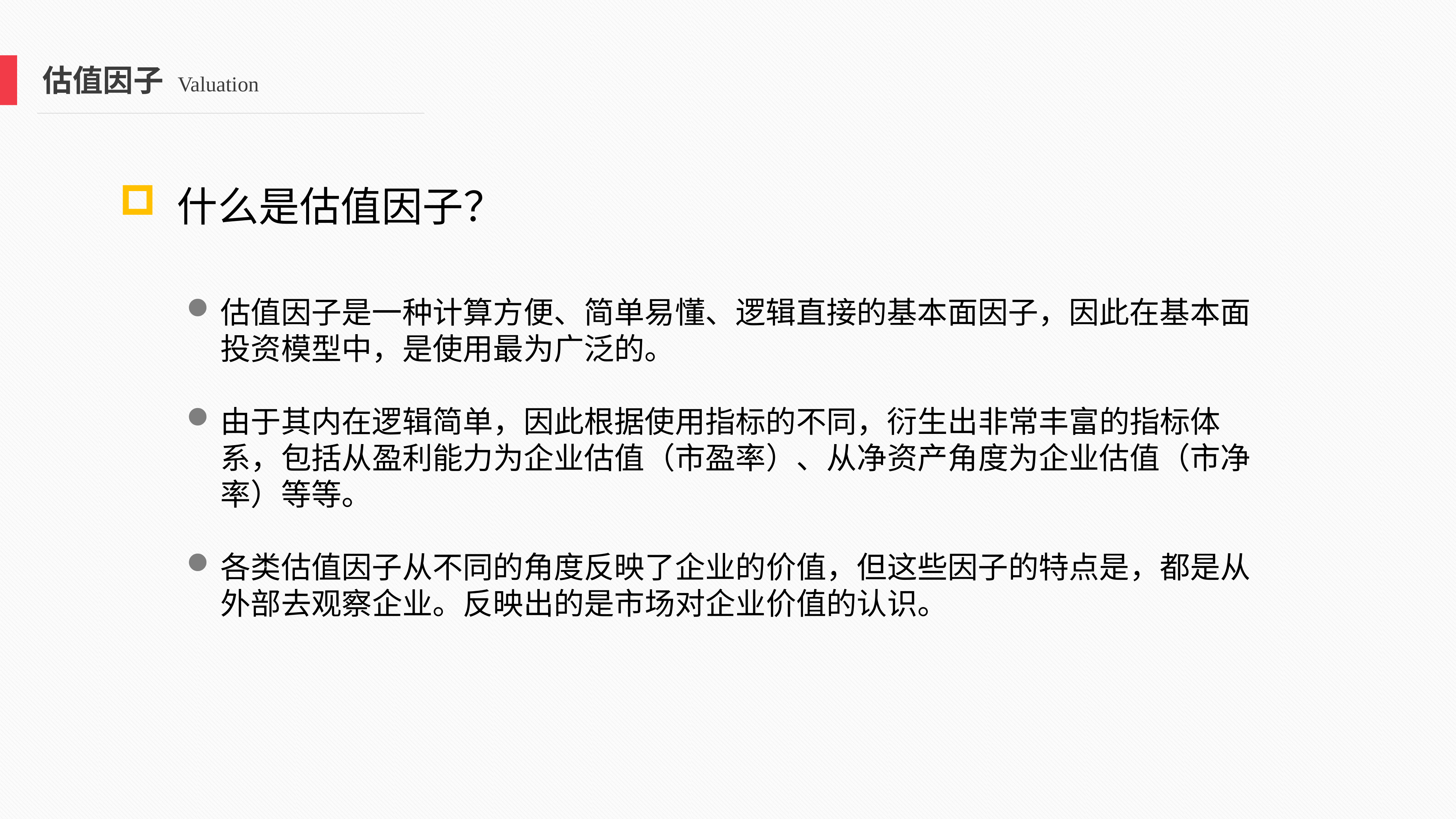

估值因子 Valuation
 什么是估值因子？
估值因子是一种计算方便、简单易懂、逻辑直接的基本面因子，因此在基本面投资模型中，是使用最为广泛的。

由于其内在逻辑简单，因此根据使用指标的不同，衍生出非常丰富的指标体系，包括从盈利能力为企业估值（市盈率）、从净资产角度为企业估值（市净率）等等。

各类估值因子从不同的角度反映了企业的价值，但这些因子的特点是，都是从外部去观察企业。反映出的是市场对企业价值的认识。